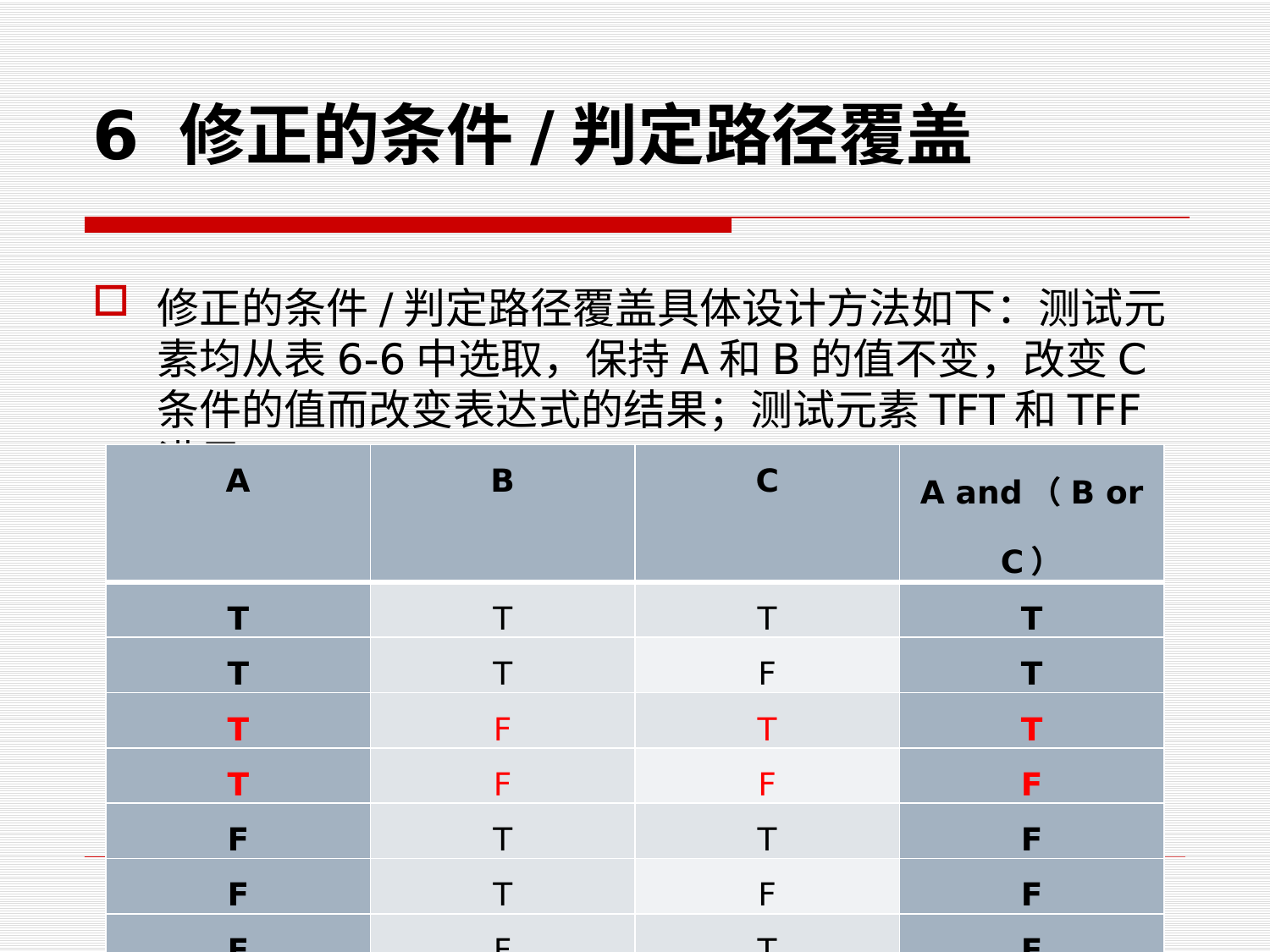

# 6 修正的条件/判定路径覆盖
修正的条件/判定路径覆盖具体设计方法如下：测试元素均从表6-6中选取，保持A和B的值不变，改变C条件的值而改变表达式的结果；测试元素TFT和TFF满足
| A | B | C | A and（B or C） |
| --- | --- | --- | --- |
| T | T | T | T |
| T | T | F | T |
| T | F | T | T |
| T | F | F | F |
| F | T | T | F |
| F | T | F | F |
| F | F | T | F |
| F | F | F | F |